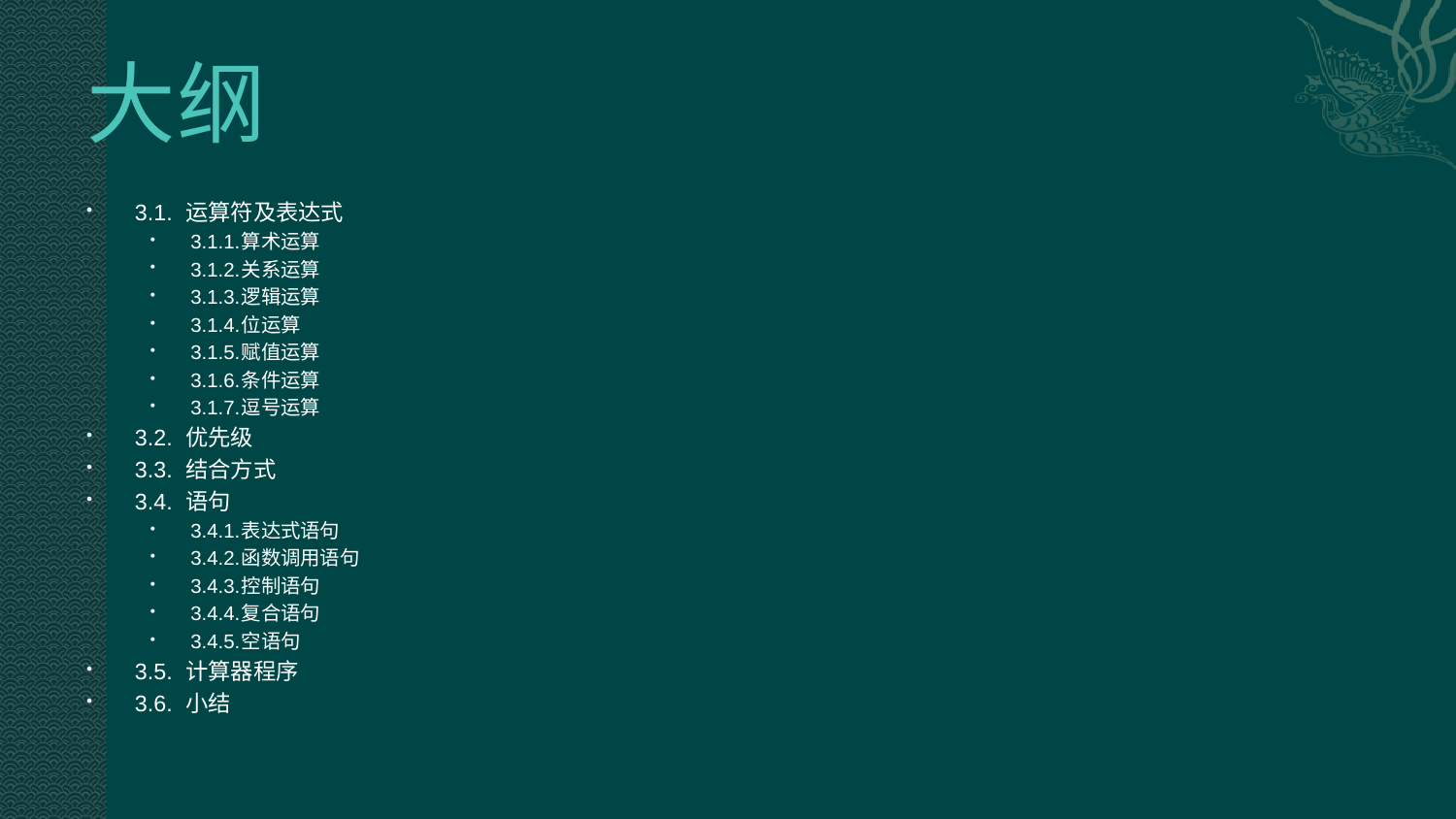

# 大纲
3.1.	运算符及表达式
3.1.1.	算术运算
3.1.2.	关系运算
3.1.3.	逻辑运算
3.1.4.	位运算
3.1.5.	赋值运算
3.1.6.	条件运算
3.1.7.	逗号运算
3.2.	优先级
3.3.	结合方式
3.4.	语句
3.4.1.	表达式语句
3.4.2.	函数调用语句
3.4.3.	控制语句
3.4.4.	复合语句
3.4.5.	空语句
3.5.	计算器程序
3.6.	小结